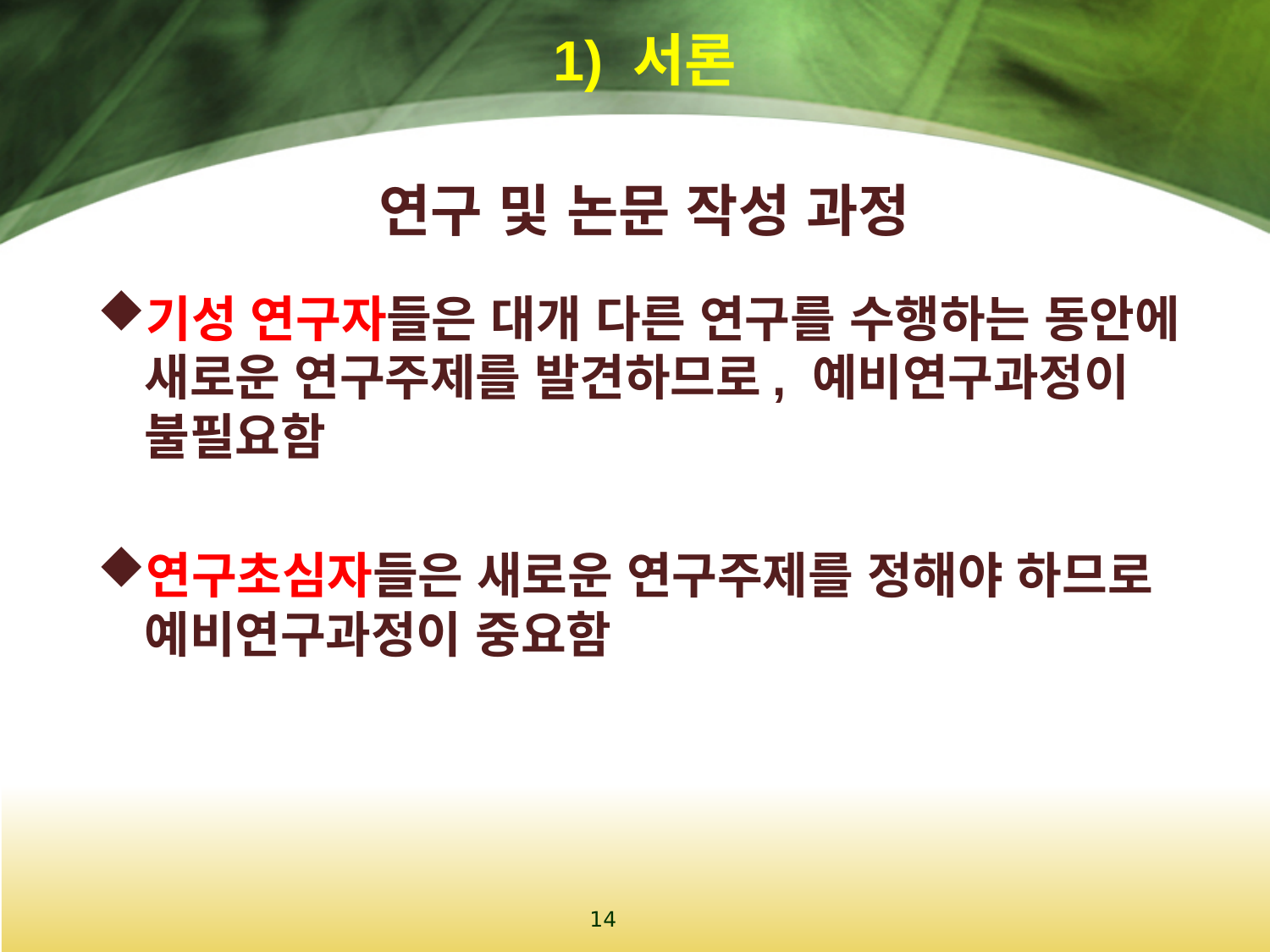

# 1) 서론
연구 및 논문 작성 과정

기성 연구자들은 대개 다른 연구를 수행하는 동안에 새로운 연구주제를 발견하므로, 예비연구과정이 불필요함

연구초심자들은 새로운 연구주제를 정해야 하므로 예비연구과정이 중요함
14